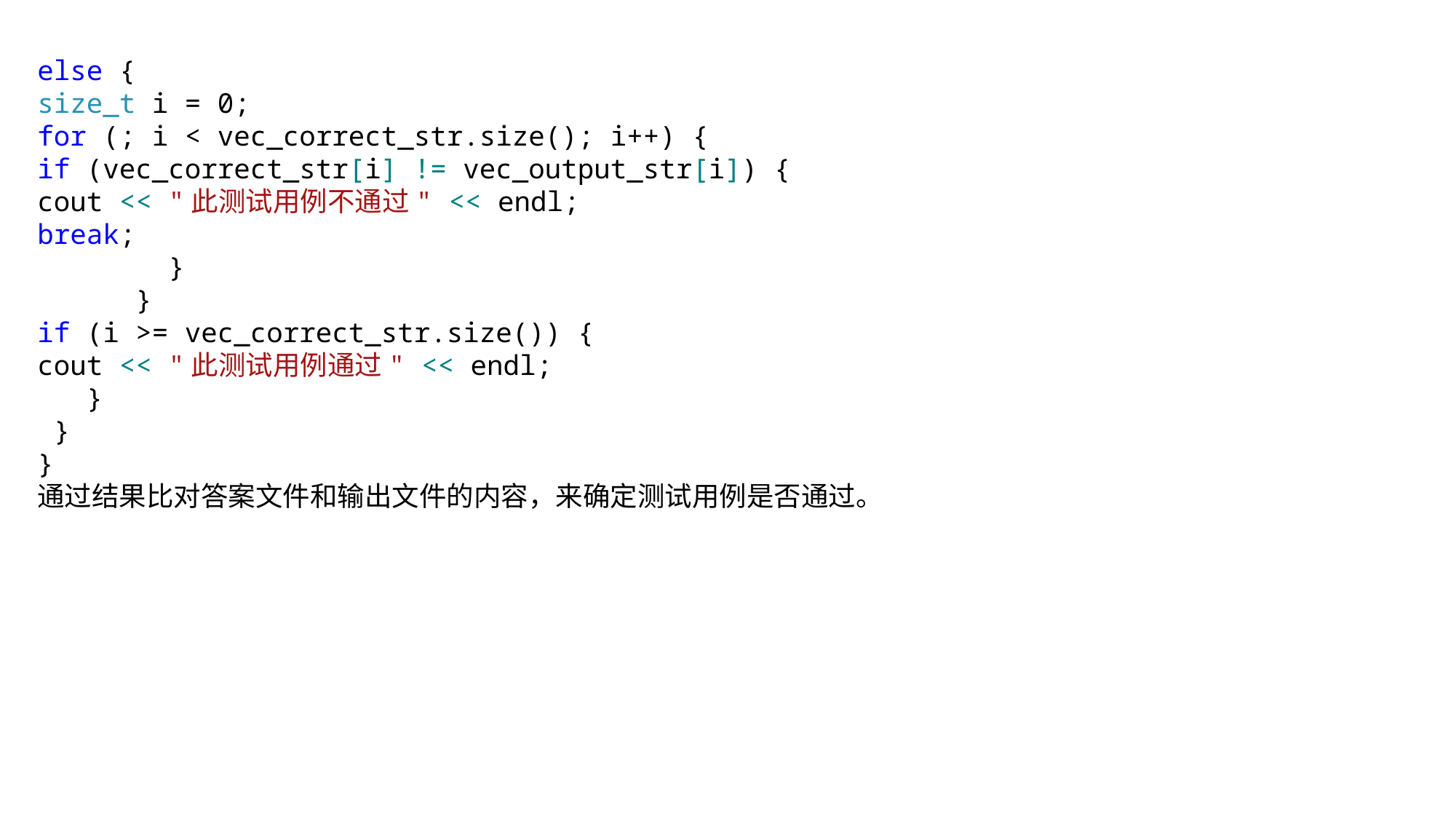

else {
size_t i = 0;
for (; i < vec_correct_str.size(); i++) {
if (vec_correct_str[i] != vec_output_str[i]) {
cout << "此测试用例不通过" << endl;
break;
        }
      }
if (i >= vec_correct_str.size()) {
cout << "此测试用例通过" << endl;
   }
 }
}
通过结果比对答案文件和输出文件的内容，来确定测试用例是否通过。